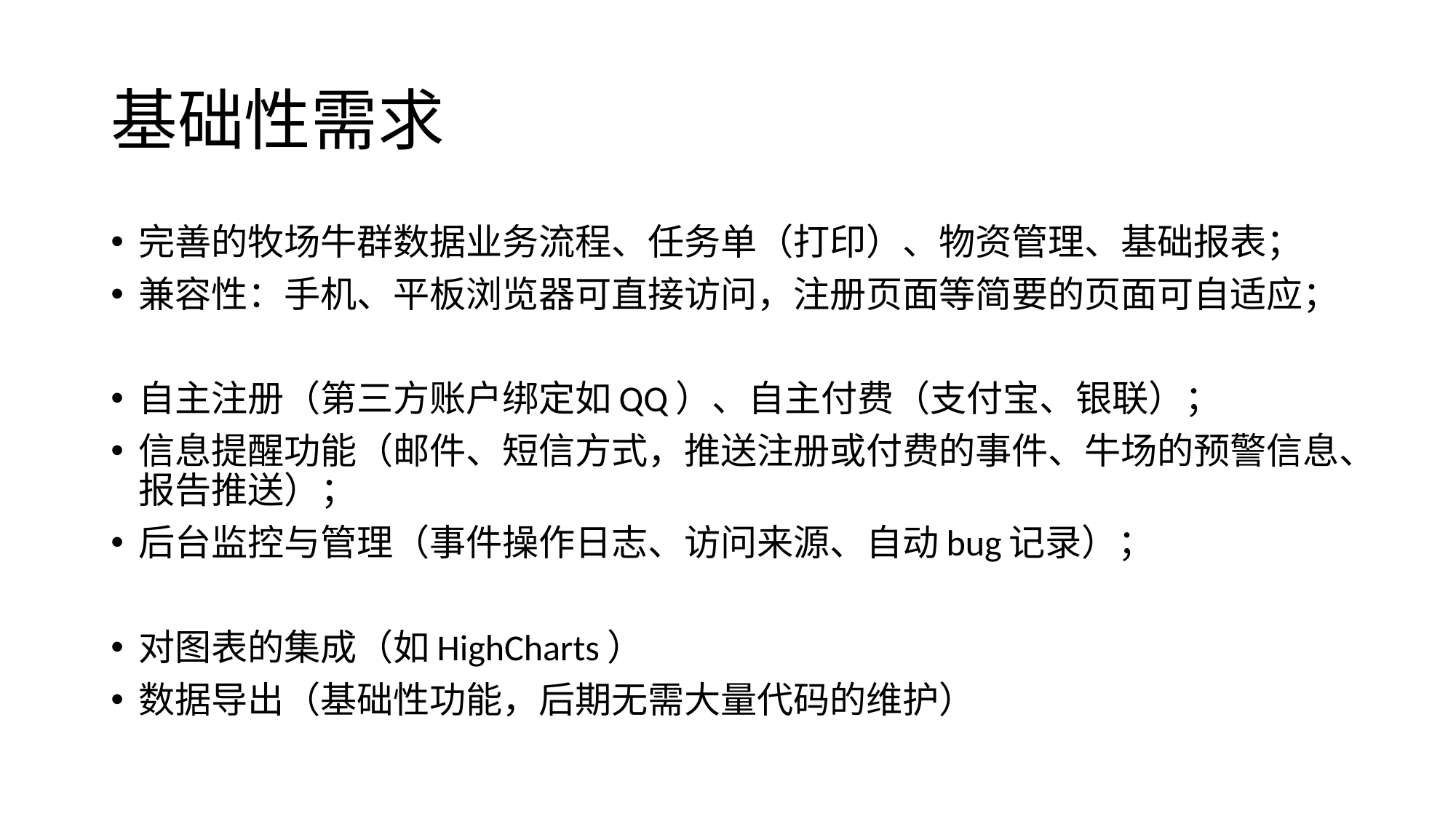

# 基础性需求
完善的牧场牛群数据业务流程、任务单（打印）、物资管理、基础报表；
兼容性：手机、平板浏览器可直接访问，注册页面等简要的页面可自适应；

自主注册（第三方账户绑定如QQ）、自主付费（支付宝、银联）；
信息提醒功能（邮件、短信方式，推送注册或付费的事件、牛场的预警信息、报告推送）；
后台监控与管理（事件操作日志、访问来源、自动bug记录）；

对图表的集成（如HighCharts）
数据导出（基础性功能，后期无需大量代码的维护）